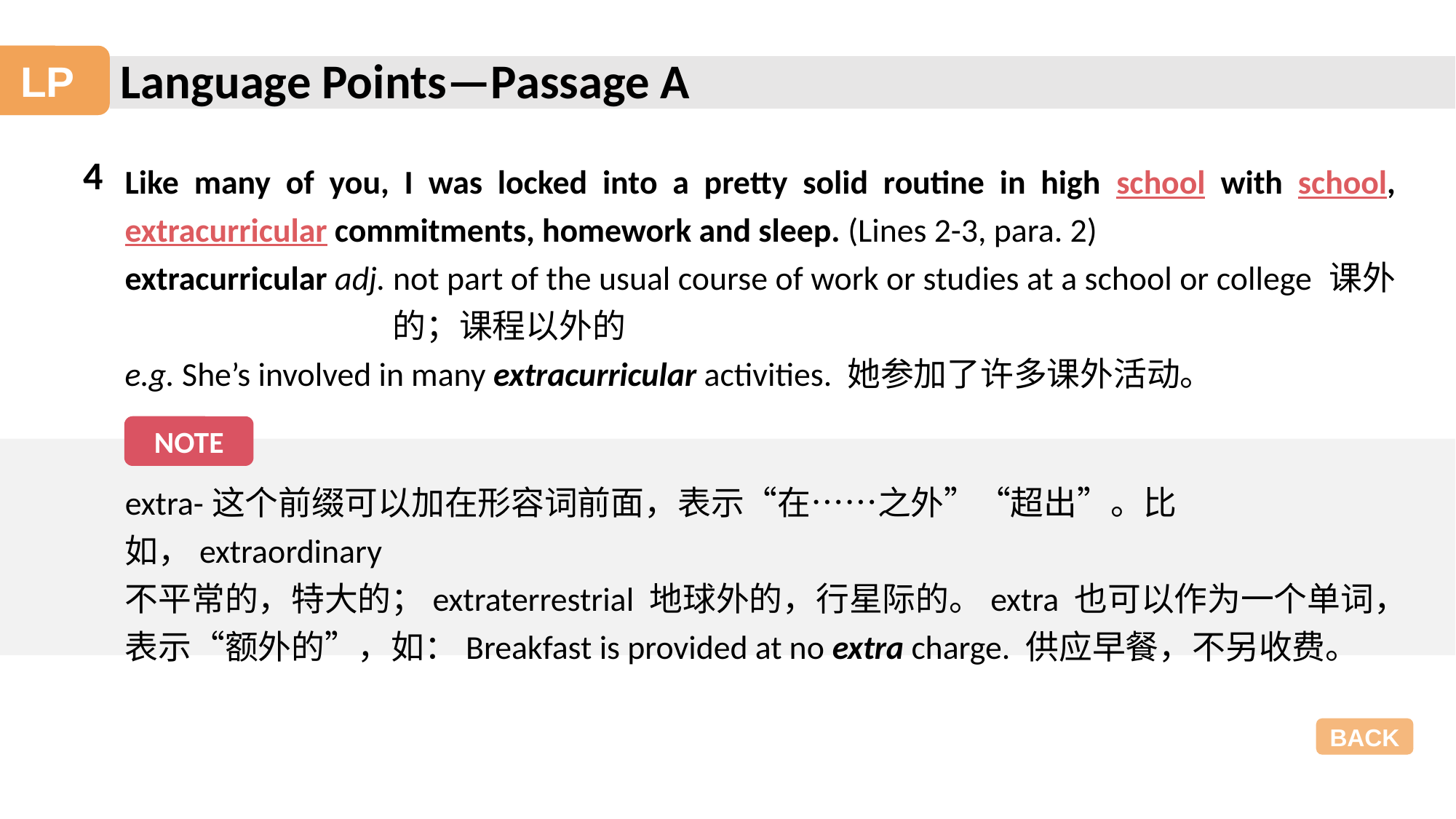

Language Points—Passage A
LP

4
Like many of you, I was locked into a pretty solid routine in high school with school, extracurricular commitments, homework and sleep. (Lines 2-3, para. 2)
extracurricular adj. not part of the usual course of work or studies at a school or college 课外的；课程以外的
e.g. She’s involved in many extracurricular activities. 她参加了许多课外活动。
NOTE

extra-这个前缀可以加在形容词前面，表示“在……之外”“超出”。比如，extraordinary
不平常的，特大的；extraterrestrial 地球外的，行星际的。extra 也可以作为一个单词，表示“额外的”，如：Breakfast is provided at no extra charge. 供应早餐，不另收费。
BACK